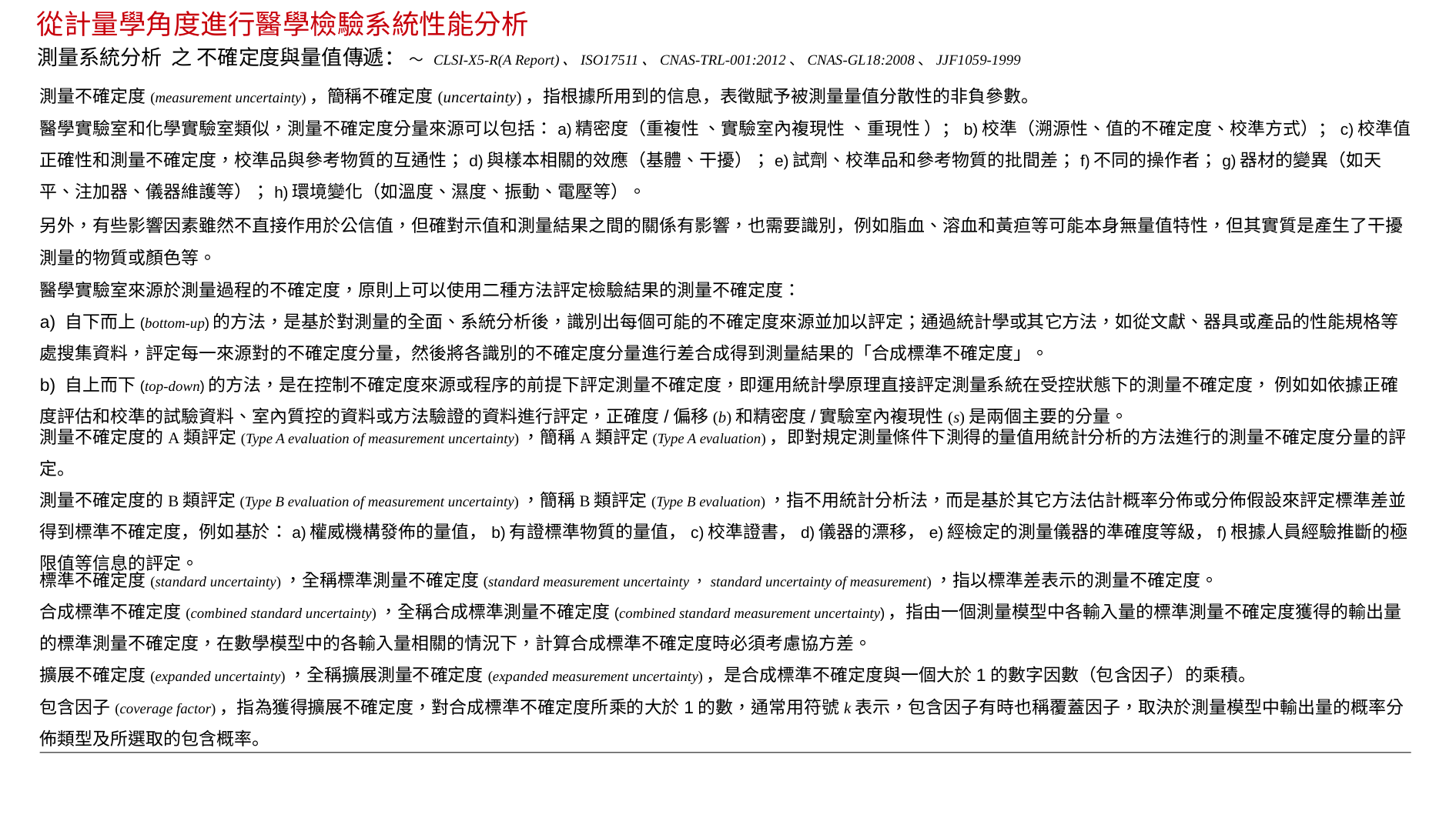

# 從計量學角度進行醫學檢驗系統性能分析
測量系統分析  之 不確定度與量值傳遞： ～ CLSI-X5-R(A Report)、ISO17511、CNAS-TRL-001:2012、CNAS-GL18:2008、JJF1059-1999
測量不確定度(measurement uncertainty)，簡稱不確定度(uncertainty)，指根據所用到的信息，表徵賦予被測量量值分散性的非負參數。
醫學實驗室和化學實驗室類似，測量不確定度分量來源可以包括：a)精密度（重複性 、實驗室內複現性 、重現性 ）；b)校準（溯源性、值的不確定度、校準方式）；c)校準值正確性和測量不確定度，校準品與參考物質的互通性；d)與樣本相關的效應（基體、干擾）；e)試劑、校準品和參考物質的批間差；f)不同的操作者；g)器材的變異（如天平、注加器、儀器維護等）；h)環境變化（如溫度、濕度、振動、電壓等）。
另外，有些影響因素雖然不直接作用於公信值，但確對示值和測量結果之間的關係有影響，也需要識別，例如脂血、溶血和黃疸等可能本身無量值特性，但其實質是產生了干擾測量的物質或顏色等。
醫學實驗室來源於測量過程的不確定度，原則上可以使用二種方法評定檢驗結果的測量不確定度：
a) 自下而上(bottom-up)的方法，是基於對測量的全面、系統分析後，識別出每個可能的不確定度來源並加以評定；通過統計學或其它方法，如從文獻、器具或產品的性能規格等處搜集資料，評定每一來源對的不確定度分量，然後將各識別的不確定度分量進行差合成得到測量結果的「合成標準不確定度」。
b) 自上而下(top-down)的方法，是在控制不確定度來源或程序的前提下評定測量不確定度，即運用統計學原理直接評定測量系統在受控狀態下的測量不確定度， 例如如依據正確度評估和校準的試驗資料、室內質控的資料或方法驗證的資料進行評定，正確度/偏移(b)和精密度/實驗室內複現性(s)是兩個主要的分量。
測量不確定度的A類評定(Type A evaluation of measurement uncertainty)，簡稱A類評定(Type A evaluation)，即對規定測量條件下測得的量值用統計分析的方法進行的測量不確定度分量的評定。
測量不確定度的B類評定(Type B evaluation of measurement uncertainty)，簡稱B類評定(Type B evaluation)，指不用統計分析法，而是基於其它方法估計概率分佈或分佈假設來評定標準差並得到標準不確定度，例如基於：a)權威機構發佈的量值，b)有證標準物質的量值，c)校準證書，d)儀器的漂移，e)經檢定的測量儀器的準確度等級，f)根據人員經驗推斷的極限值等信息的評定。
標準不確定度(standard uncertainty)，全稱標準測量不確定度(standard measurement uncertainty，standard uncertainty of measurement)，指以標準差表示的測量不確定度。
合成標準不確定度(combined standard uncertainty)，全稱合成標準測量不確定度(combined standard measurement uncertainty)，指由一個測量模型中各輸入量的標準測量不確定度獲得的輸出量的標準測量不確定度，在數學模型中的各輸入量相關的情況下，計算合成標準不確定度時必須考慮協方差。
擴展不確定度(expanded uncertainty)，全稱擴展測量不確定度(expanded measurement uncertainty)，是合成標準不確定度與一個大於1的數字因數（包含因子）的乘積。
包含因子(coverage factor)，指為獲得擴展不確定度，對合成標準不確定度所乘的大於1的數，通常用符號k表示，包含因子有時也稱覆蓋因子，取決於測量模型中輸出量的概率分佈類型及所選取的包含概率。